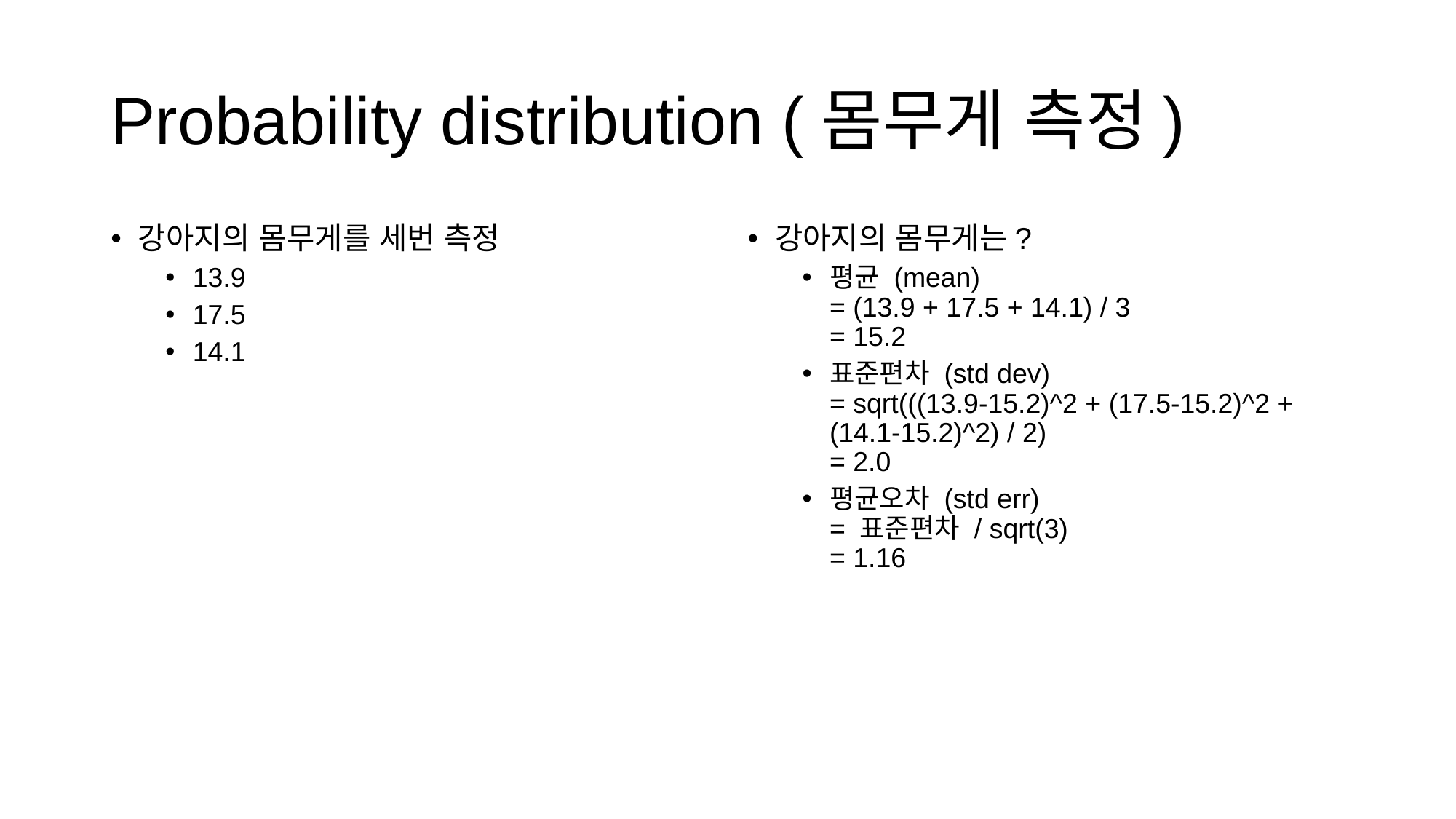

# Probability distribution (몸무게 측정)
강아지의 몸무게를 세번 측정
13.9
17.5
14.1
강아지의 몸무게는?
평균 (mean)
= (13.9 + 17.5 + 14.1) / 3
= 15.2
표준편차 (std dev)
= sqrt(((13.9-15.2)^2 + (17.5-15.2)^2 + (14.1-15.2)^2) / 2)
= 2.0
평균오차 (std err)
= 표준편차 / sqrt(3)
= 1.16